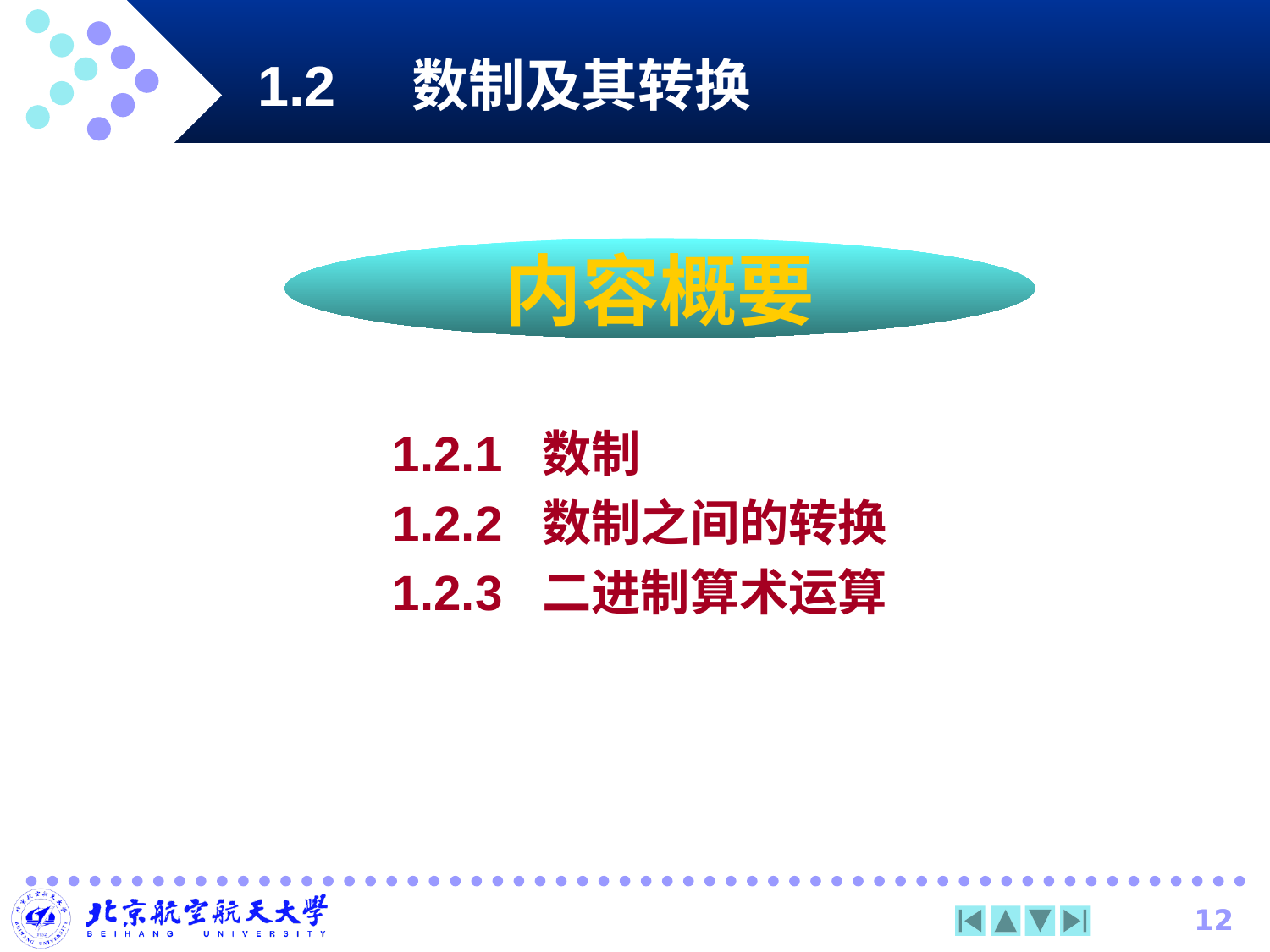

1.2    数制及其转换
内容概要
1.2.1  数制
1.2.2  数制之间的转换
1.2.3  二进制算术运算
12
12